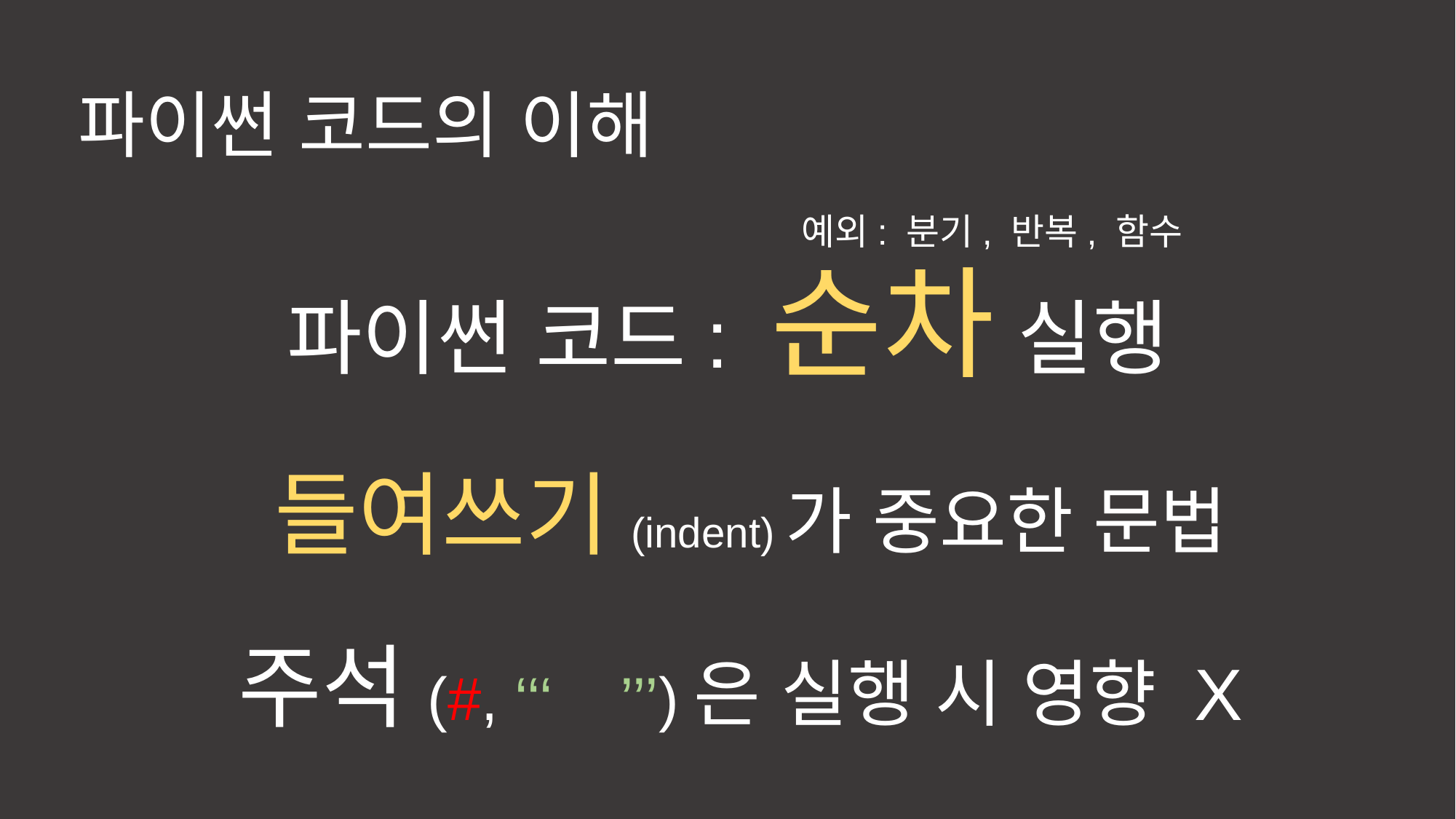

파이썬 코드의 이해
예외: 분기, 반복, 함수
파이썬 코드: 순차 실행
들여쓰기(indent)가 중요한 문법
주석(#, ‘‘‘    ’’’)은 실행 시 영향 X